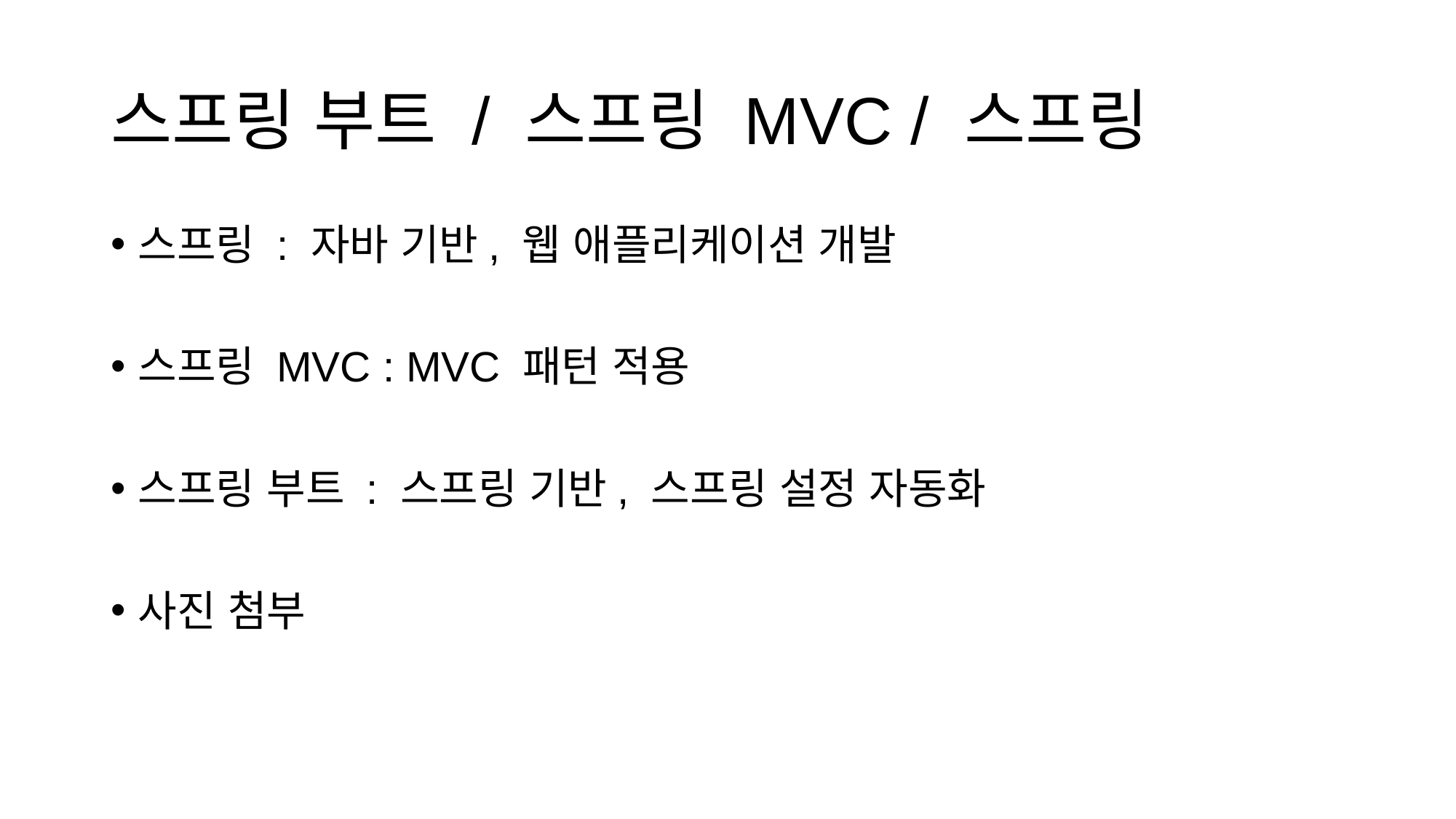

# 스프링 부트 / 스프링 MVC / 스프링
스프링 : 자바 기반, 웹 애플리케이션 개발

스프링 MVC : MVC 패턴 적용

스프링 부트 : 스프링 기반, 스프링 설정 자동화

사진 첨부